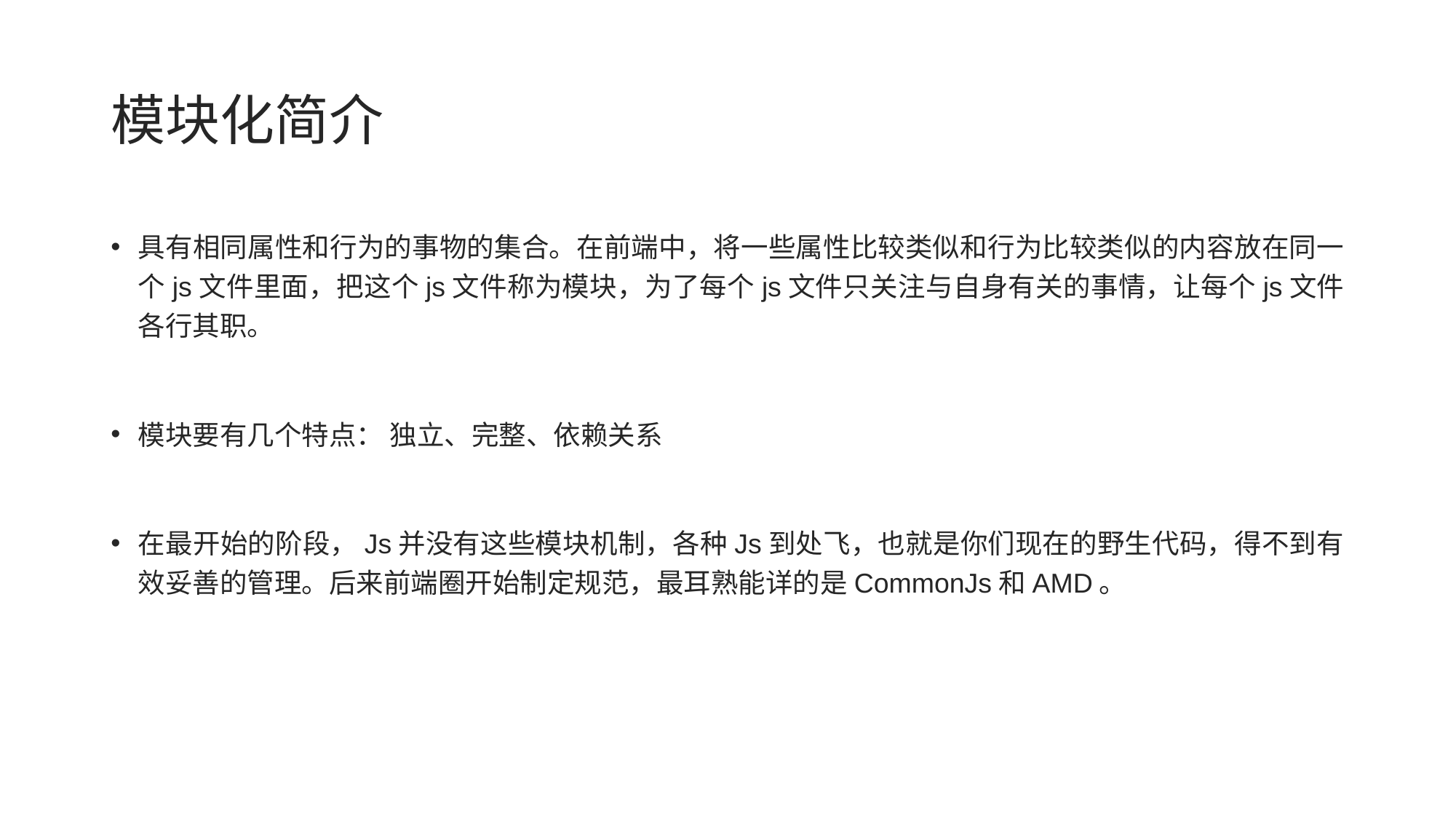

# 模块化简介
具有相同属性和行为的事物的集合。在前端中，将一些属性比较类似和行为比较类似的内容放在同一个js文件里面，把这个js文件称为模块，为了每个js文件只关注与自身有关的事情，让每个js文件各行其职。

模块要有几个特点： 独立、完整、依赖关系

在最开始的阶段，Js并没有这些模块机制，各种Js到处飞，也就是你们现在的野生代码，得不到有效妥善的管理。后来前端圈开始制定规范，最耳熟能详的是CommonJs和AMD。